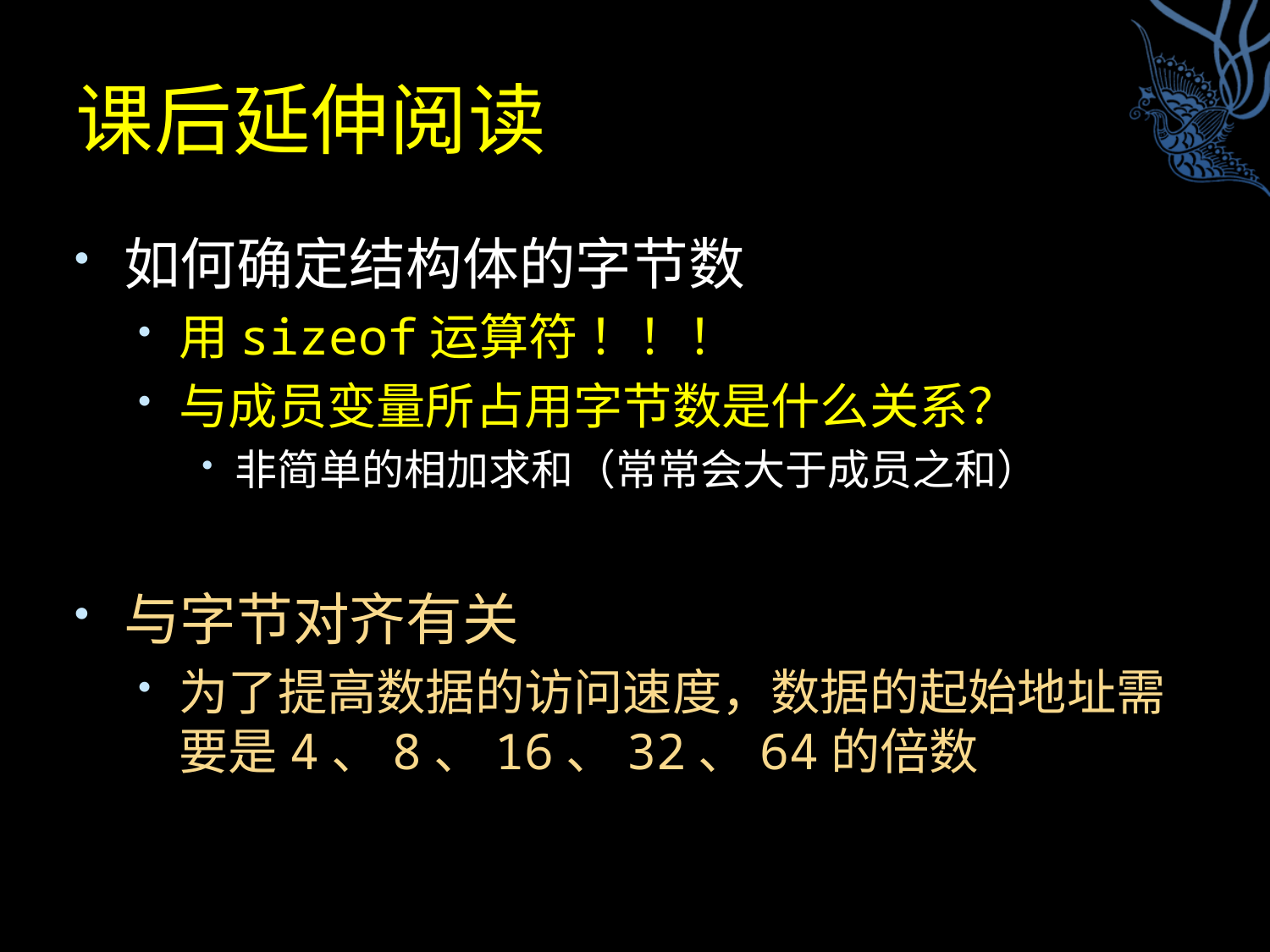

# 课后延伸阅读
如何确定结构体的字节数
用sizeof运算符 ！！！
与成员变量所占用字节数是什么关系？
非简单的相加求和（常常会大于成员之和）

与字节对齐有关
为了提高数据的访问速度，数据的起始地址需要是4、8、16、32、64的倍数